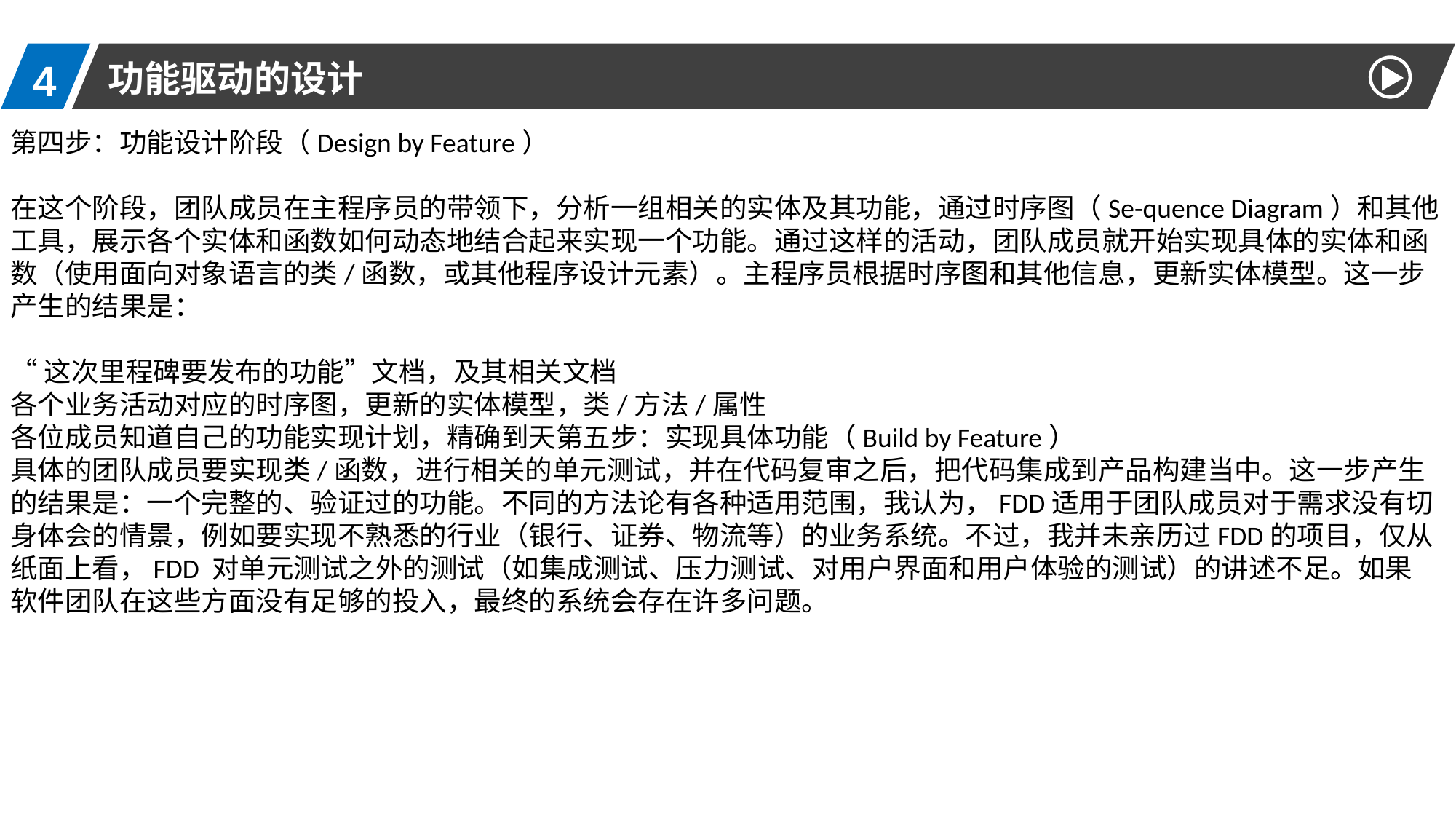

4
功能驱动的设计

第四步：功能设计阶段（Design by Feature）

在这个阶段，团队成员在主程序员的带领下，分析一组相关的实体及其功能，通过时序图（Se-quence Diagram）和其他工具，展示各个实体和函数如何动态地结合起来实现一个功能。通过这样的活动，团队成员就开始实现具体的实体和函数（使用面向对象语言的类/函数，或其他程序设计元素）。主程序员根据时序图和其他信息，更新实体模型。这一步产生的结果是：

“这次里程碑要发布的功能”文档，及其相关文档
各个业务活动对应的时序图，更新的实体模型，类/方法/属性
各位成员知道自己的功能实现计划，精确到天第五步：实现具体功能（Build by Feature）
具体的团队成员要实现类/函数，进行相关的单元测试，并在代码复审之后，把代码集成到产品构建当中。这一步产生的结果是：一个完整的、验证过的功能。不同的方法论有各种适用范围，我认为，FDD适用于团队成员对于需求没有切身体会的情景，例如要实现不熟悉的行业（银行、证券、物流等）的业务系统。不过，我并未亲历过FDD的项目，仅从纸面上看，FDD 对单元测试之外的测试（如集成测试、压力测试、对用户界面和用户体验的测试）的讲述不足。如果软件团队在这些方面没有足够的投入，最终的系统会存在许多问题。